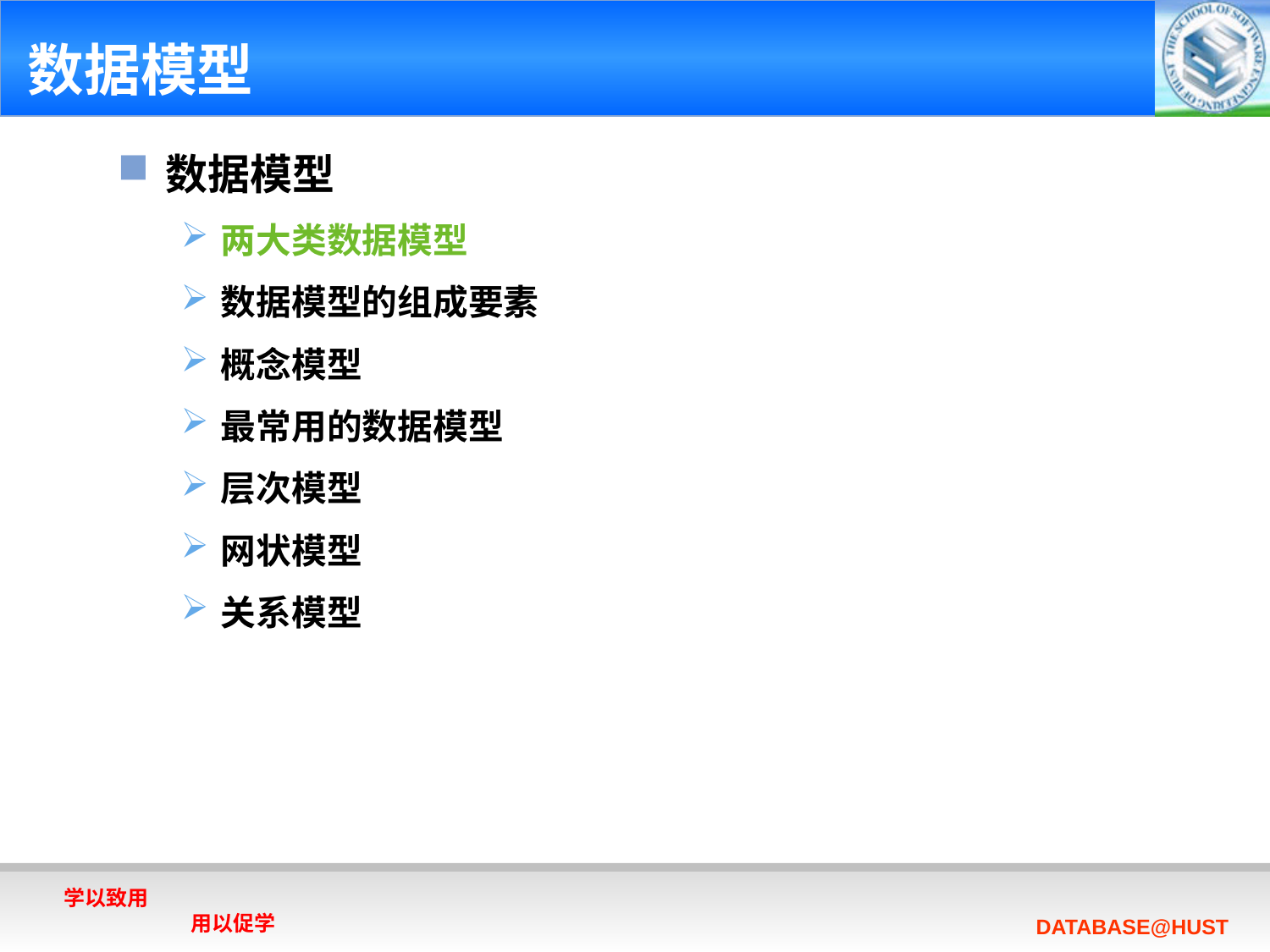

# 数据模型
数据模型
两大类数据模型
数据模型的组成要素
概念模型
最常用的数据模型
层次模型
网状模型
关系模型